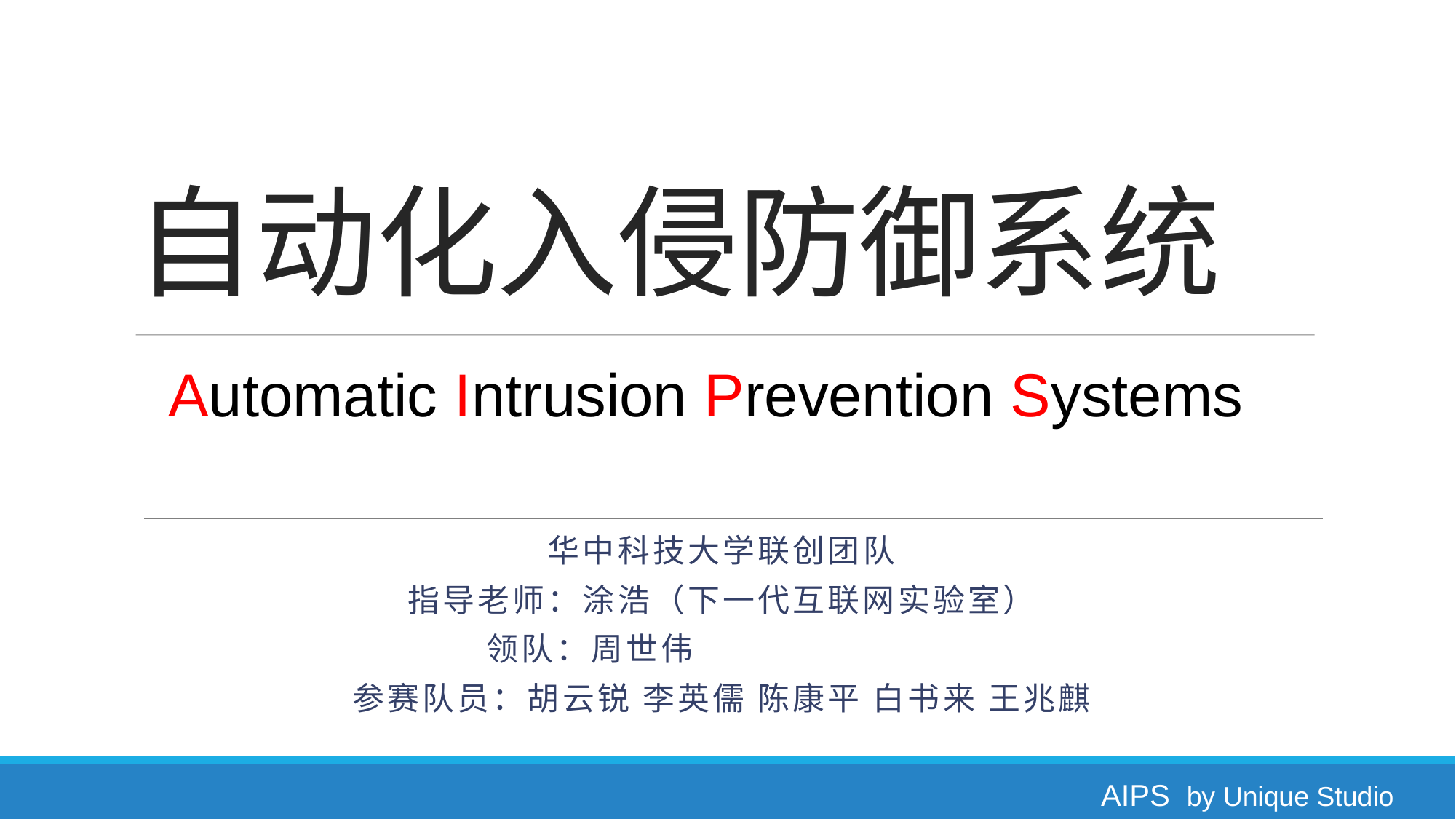

# 自动化入侵防御系统

Automatic Intrusion Prevention Systems
华中科技大学联创团队
指导老师：涂浩（下一代互联网实验室）
领队：周世伟
参赛队员：胡云锐 李英儒 陈康平 白书来 王兆麒

AIPS  by Unique Studio